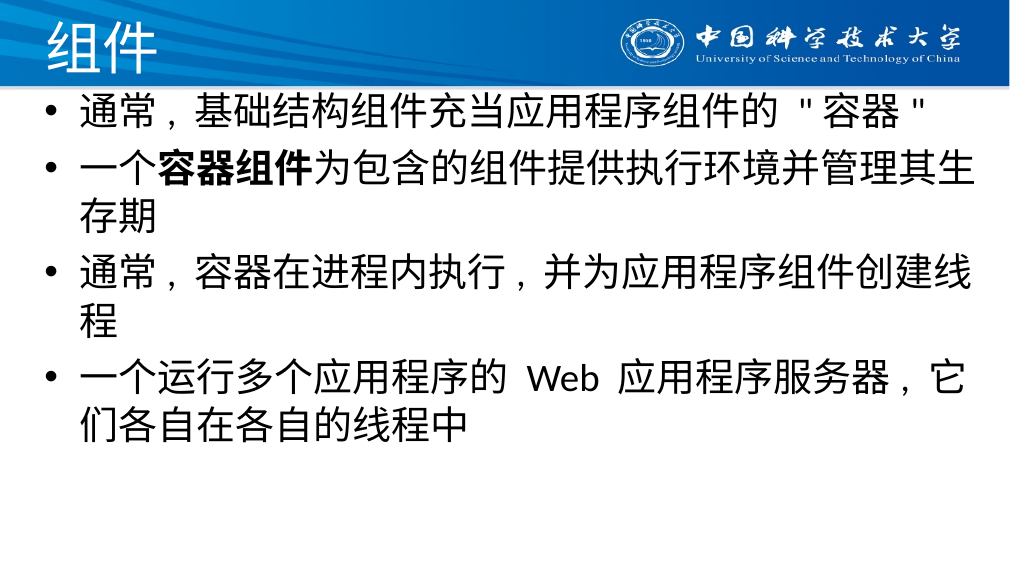

# 组件
通常, 基础结构组件充当应用程序组件的 "容器"
一个容器组件为包含的组件提供执行环境并管理其生存期
通常, 容器在进程内执行, 并为应用程序组件创建线程
一个运行多个应用程序的 Web 应用程序服务器, 它们各自在各自的线程中